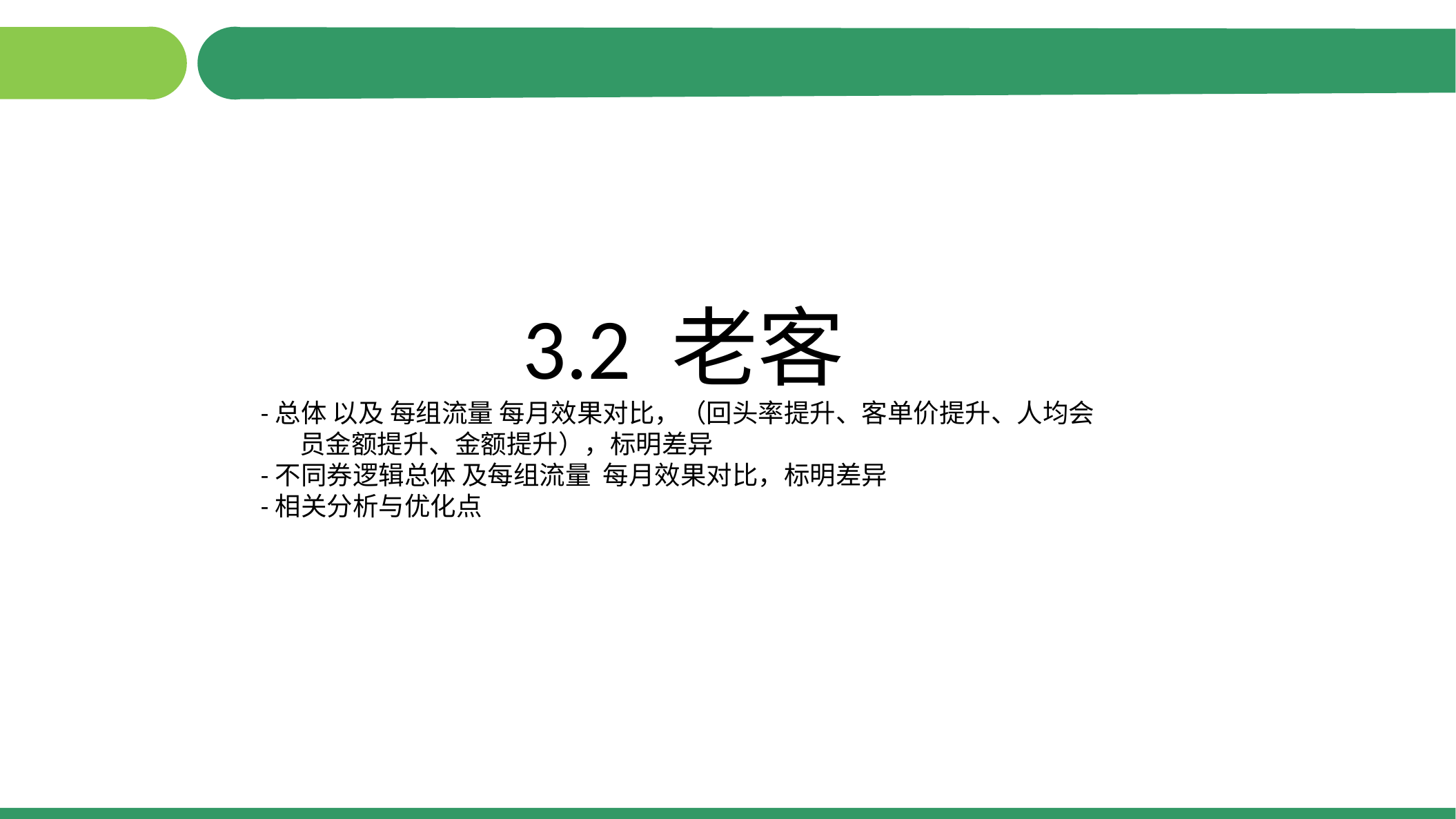

3.2 老客
-总体 以及 每组流量 每月效果对比，（回头率提升、客单价提升、人均会员金额提升、金额提升），标明差异
-不同券逻辑总体 及每组流量  每月效果对比，标明差异
-相关分析与优化点